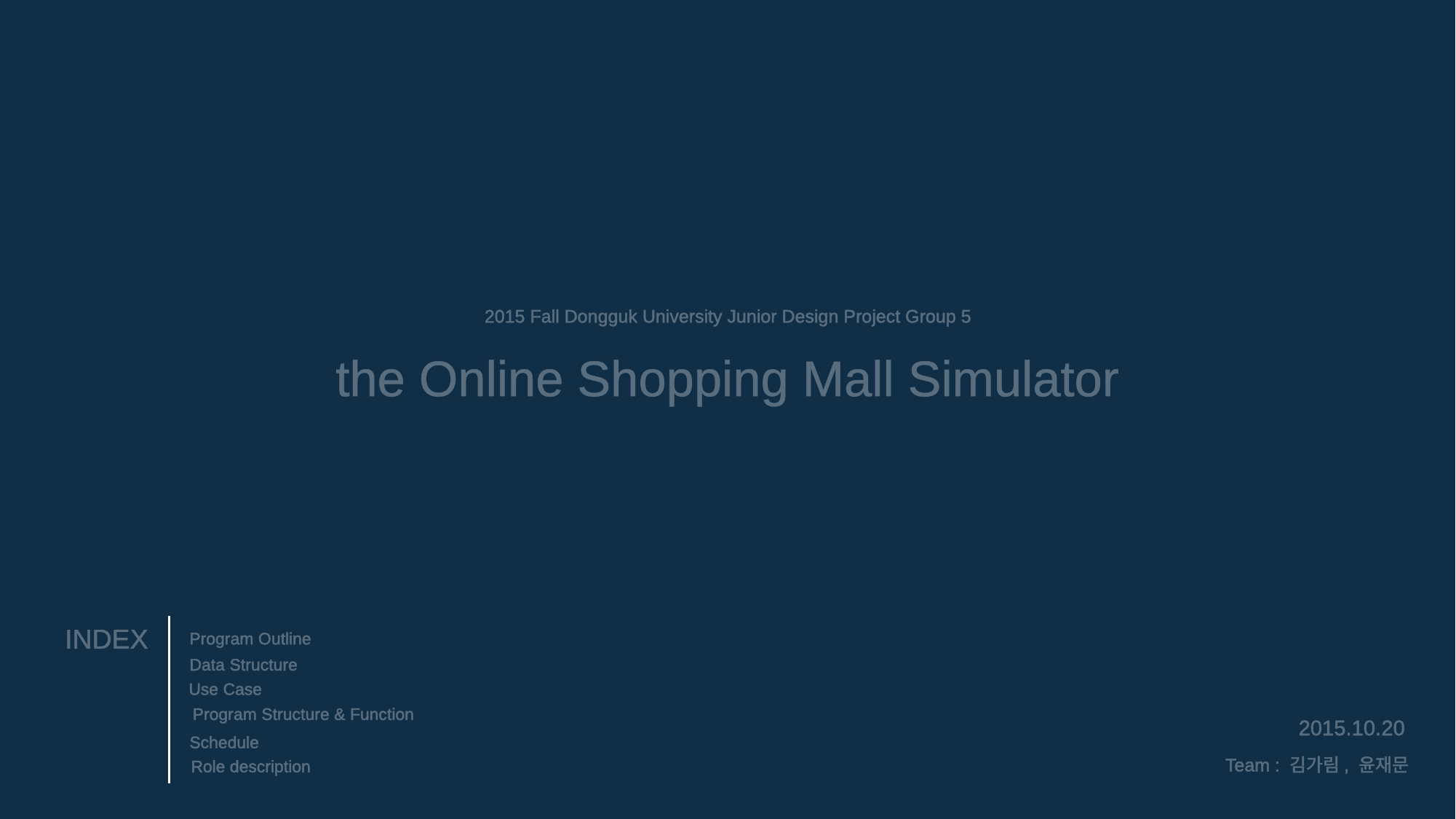

2015 Fall Dongguk University Junior Design Project Group 5
the Online Shopping Mall Simulator
INDEX
Program Outline
Data Structure
Use Case
Program Structure & Function
2015.10.20
Schedule
Team : 김가림, 윤재문
Role description